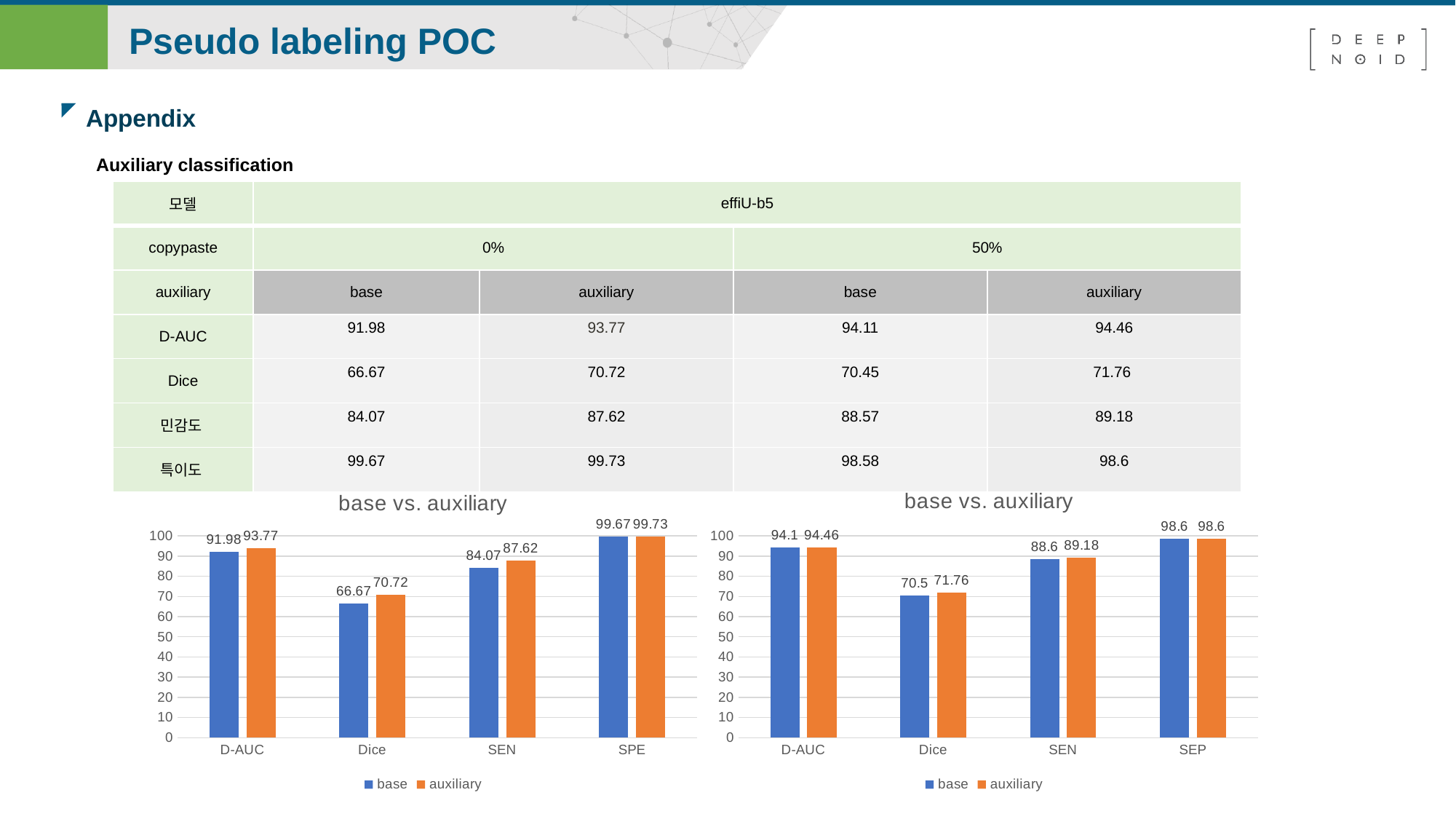

II 01.
Pseudo labeling POC
Appendix

Auxiliary classification
| 모델 | effiU-b5 |  |  |  |
| --- | --- | --- | --- | --- |
| copypaste | 0% | exp6 | 50% |  |
| auxiliary | base | auxiliary | base | auxiliary |
| D-AUC | 91.98 | 93.77 | 94.11 | 94.46 |
| Dice | 66.67 | 70.72 | 70.45 | 71.76 |
| 민감도 | 84.07 | 87.62 | 88.57 | 89.18 |
| 특이도 | 99.67 | 99.73 | 98.58 | 98.6 |

### Chart: base vs. auxiliary

| Category |  |  |
|---|---|---|
| D-AUC | 91.98 | 93.77 |
| Dice | 66.67 | 70.72 |
| SEN | 84.07 | 87.62 |
| SPE | 99.67 | 99.73 |

### Chart: base vs. auxiliary

| Category |  |  |
|---|---|---|
| D-AUC | 94.1 | 94.46 |
| Dice | 70.5 | 71.76 |
| SEN | 88.6 | 89.18 |
| SEP | 98.6 | 98.6 |